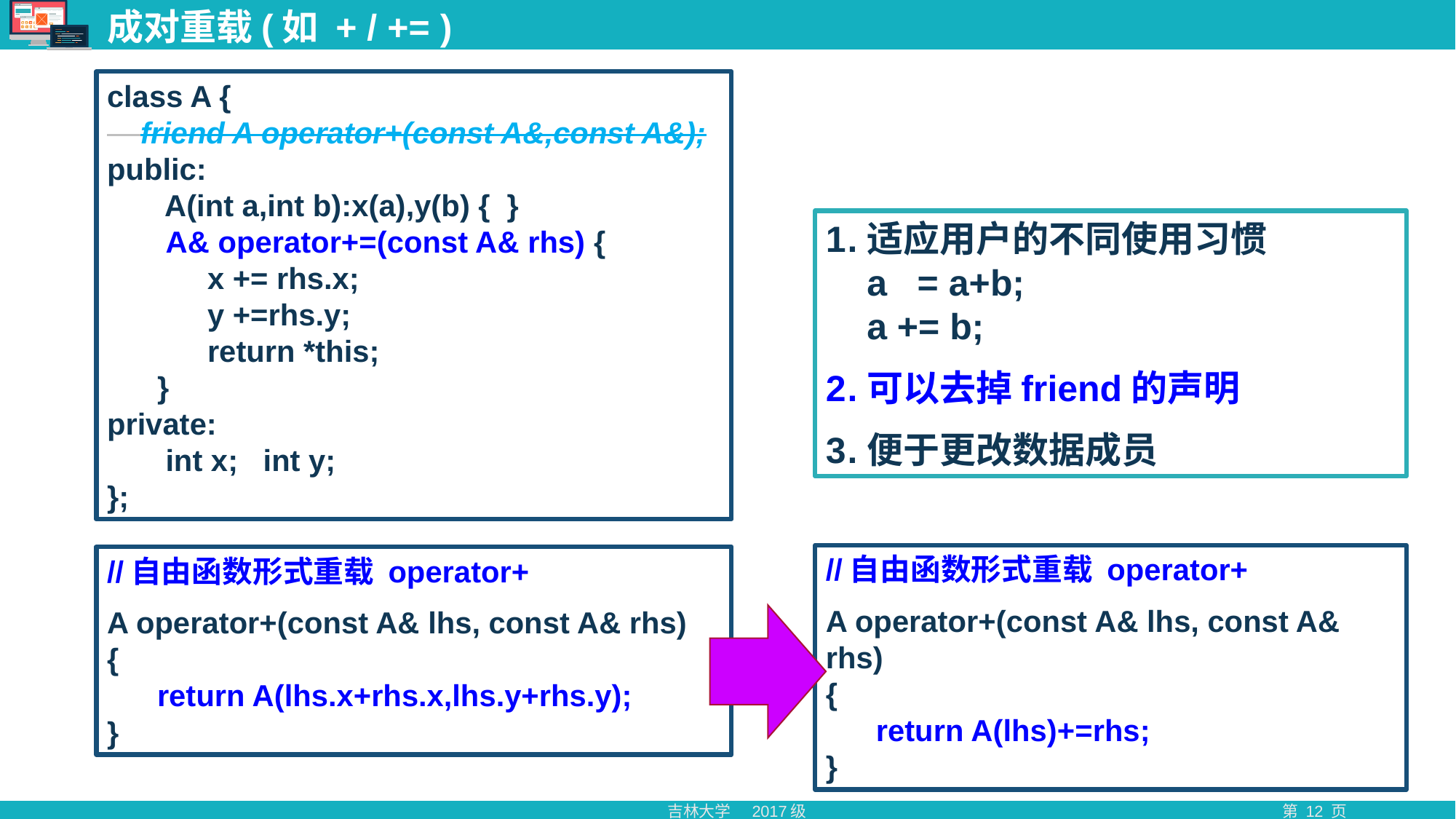

# 成对重载(如 + / += )
class A {
    friend A operator+(const A&,const A&);
public:
       A(int a,int b):x(a),y(b) {  }
       A& operator+=(const A& rhs) {
            x += rhs.x;
            y +=rhs.y;
            return *this;
      }
private:
       int x;   int y;
};
适应用户的不同使用习惯
a   = a+b;
a += b;
可以去掉friend的声明
便于更改数据成员
//自由函数形式重载 operator+
A operator+(const A& lhs, const A& rhs)
{
      return A(lhs)+=rhs;
}
//自由函数形式重载 operator+
A operator+(const A& lhs, const A& rhs)
{
      return A(lhs.x+rhs.x,lhs.y+rhs.y);
}